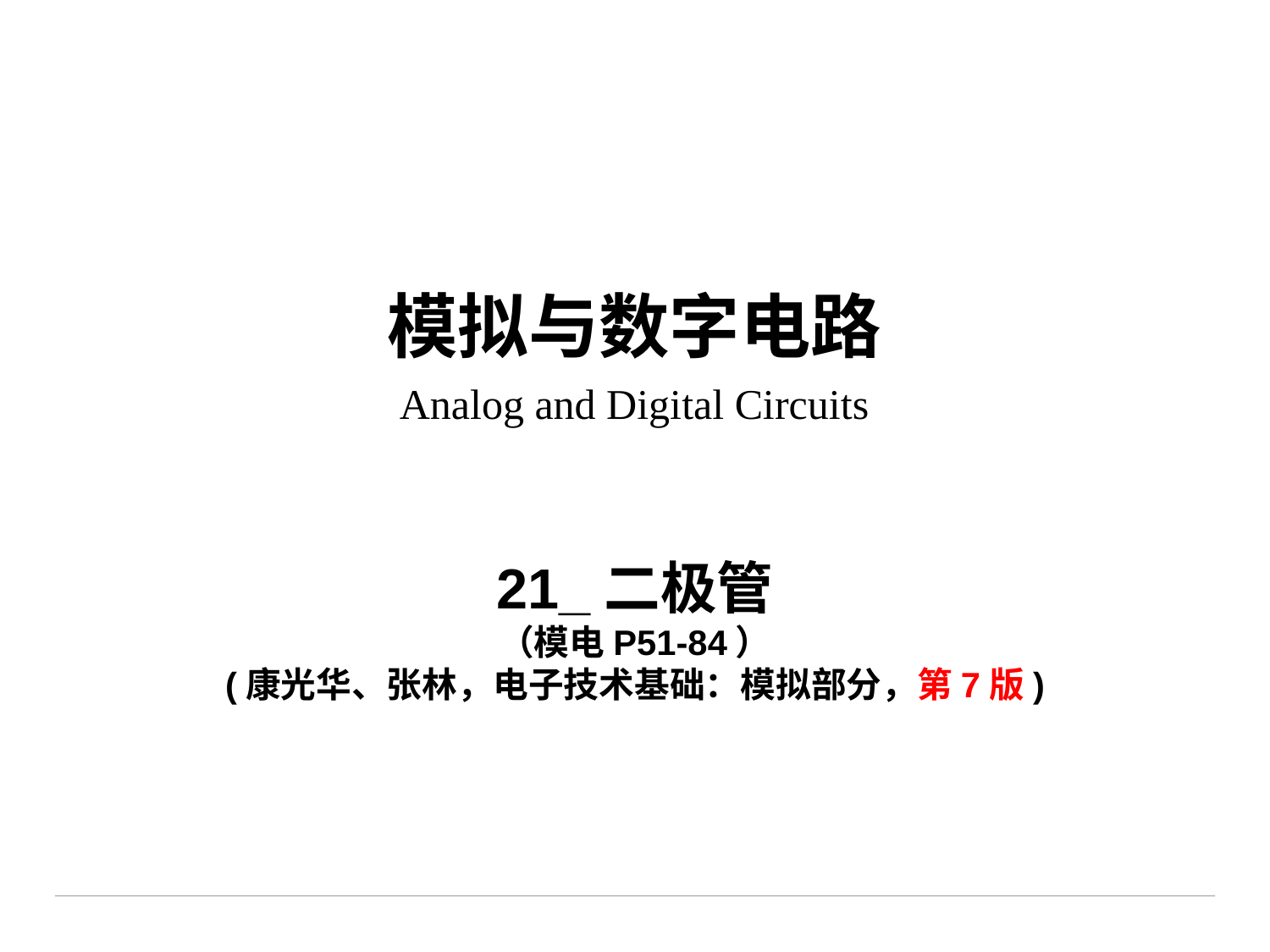

# 模拟与数字电路 Analog and Digital Circuits
21_二极管
（模电P51-84）
(康光华、张林，电子技术基础：模拟部分，第7版)